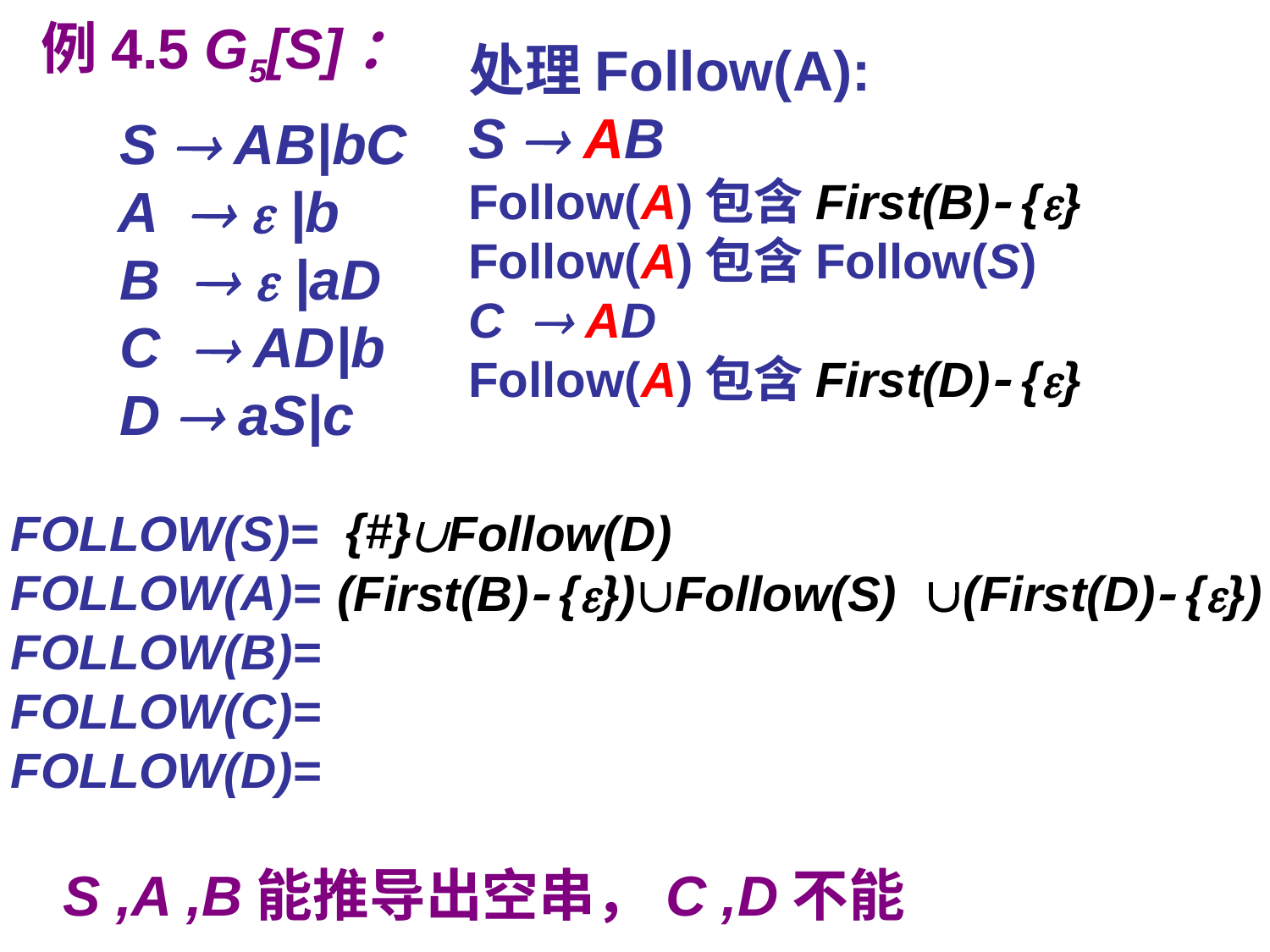

例4.5 G5[S]：

           S → AB|bC	         	 A  → ε |b
	 B  → ε |aD
	 C  → AD|b
	 D → aS|c
处理Follow(A):
S → AB
Follow(A)包含First(B)− {ε}
Follow(A)包含Follow(S)
C  → AD
Follow(A)包含First(D)− {ε}
{#}
FOLLOW(S)=
FOLLOW(A)=
FOLLOW(B)=
FOLLOW(C)=
FOLLOW(D)=
∪Follow(D)
(First(B)− {ε})∪Follow(S)
∪(First(D)− {ε})
 S ,A ,B能推导出空串，C ,D不能